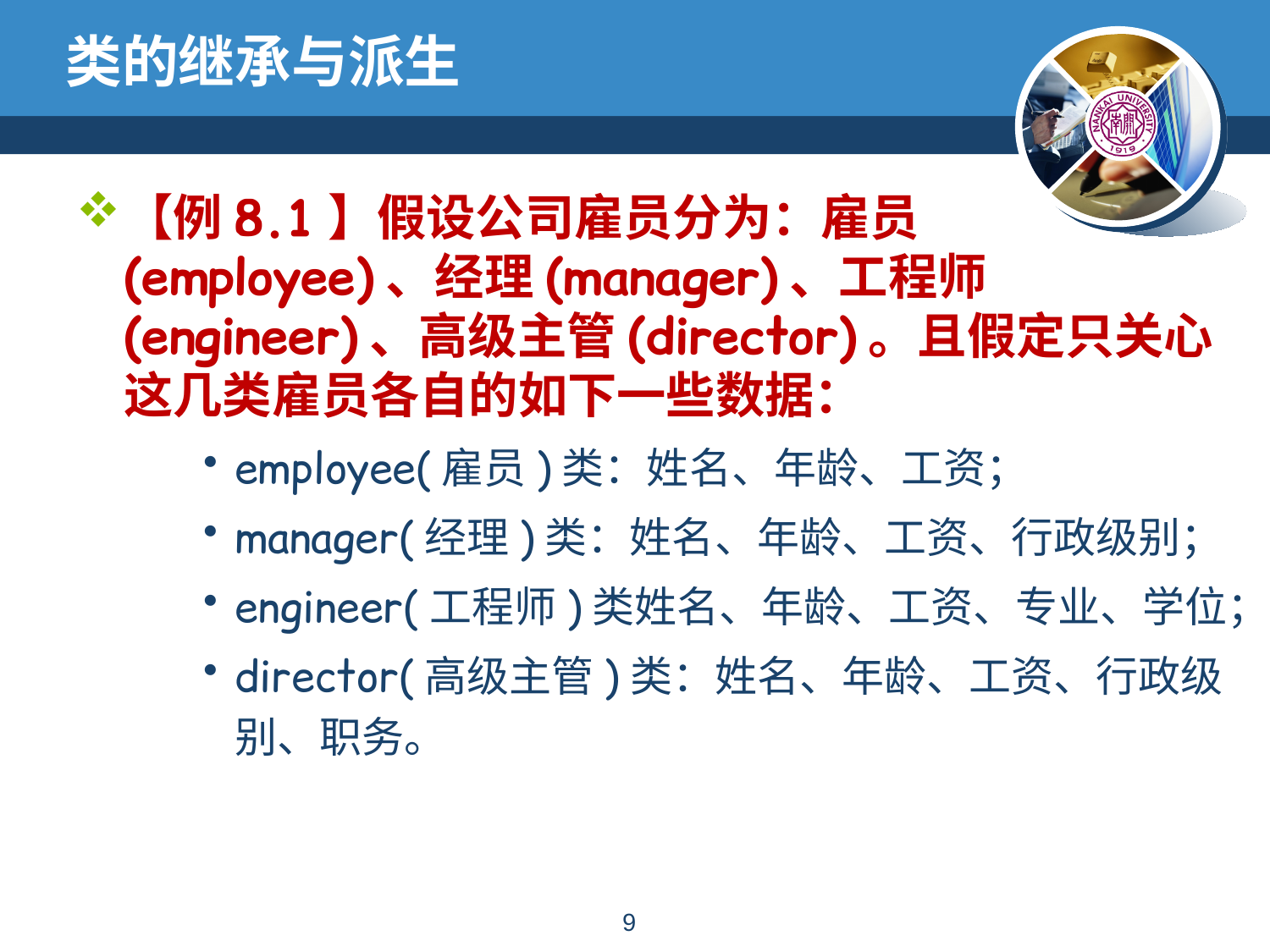

# 类的继承与派生
【例8.1】假设公司雇员分为：雇员(employee)、经理(manager)、工程师(engineer)、高级主管(director)。且假定只关心这几类雇员各自的如下一些数据：
employee(雇员)类：姓名、年龄、工资；
manager(经理)类：姓名、年龄、工资、行政级别；
engineer(工程师)类姓名、年龄、工资、专业、学位；
director(高级主管)类：姓名、年龄、工资、行政级别、职务。
9